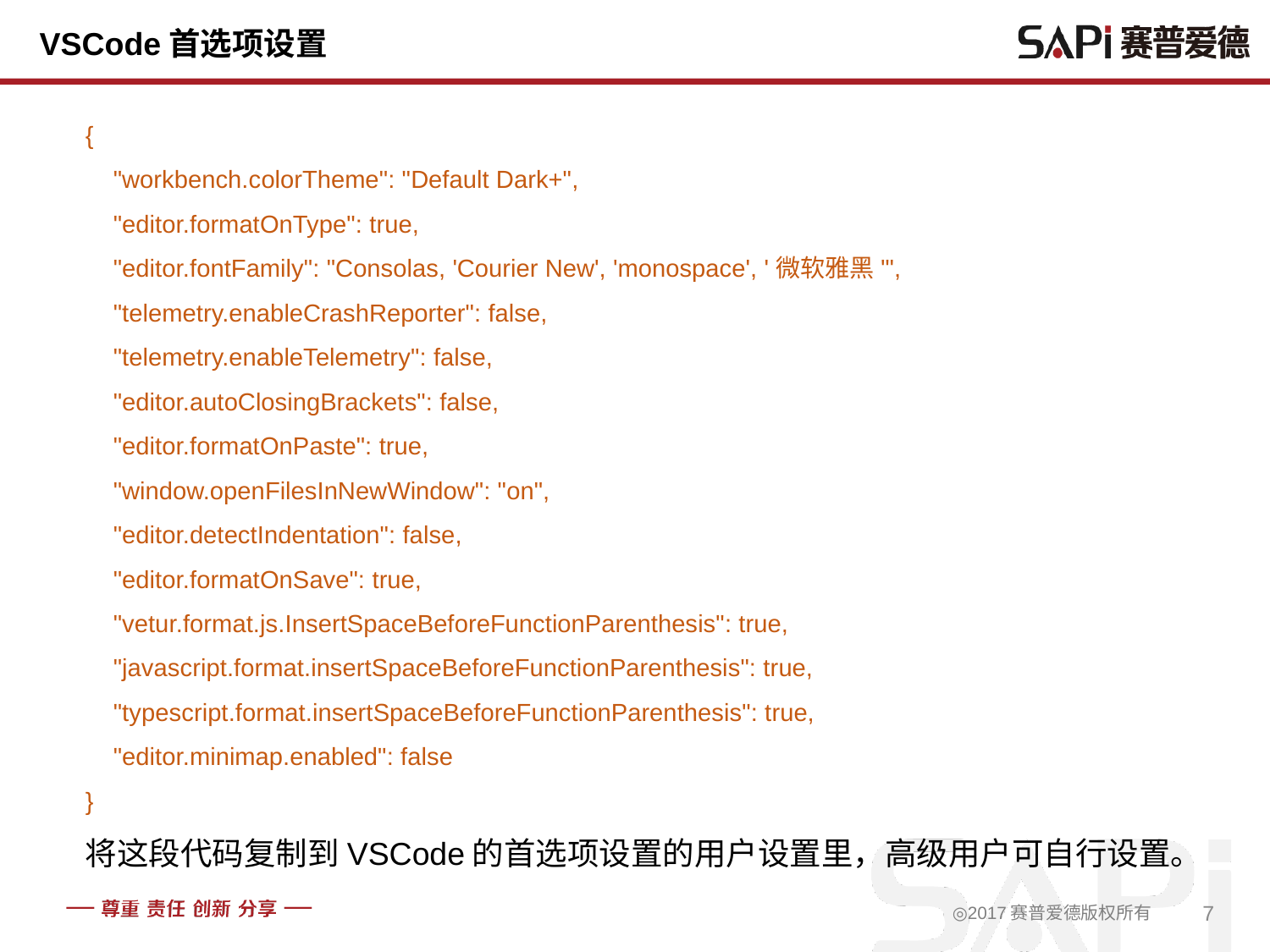

# VSCode首选项设置
{
    "workbench.colorTheme": "Default Dark+",
    "editor.formatOnType": true,
    "editor.fontFamily": "Consolas, 'Courier New', 'monospace', '微软雅黑'",
    "telemetry.enableCrashReporter": false,
    "telemetry.enableTelemetry": false,
    "editor.autoClosingBrackets": false,
    "editor.formatOnPaste": true,
    "window.openFilesInNewWindow": "on",
    "editor.detectIndentation": false,
    "editor.formatOnSave": true,
    "vetur.format.js.InsertSpaceBeforeFunctionParenthesis": true,
    "javascript.format.insertSpaceBeforeFunctionParenthesis": true,
    "typescript.format.insertSpaceBeforeFunctionParenthesis": true,
    "editor.minimap.enabled": false
}
将这段代码复制到VSCode的首选项设置的用户设置里，高级用户可自行设置。
7